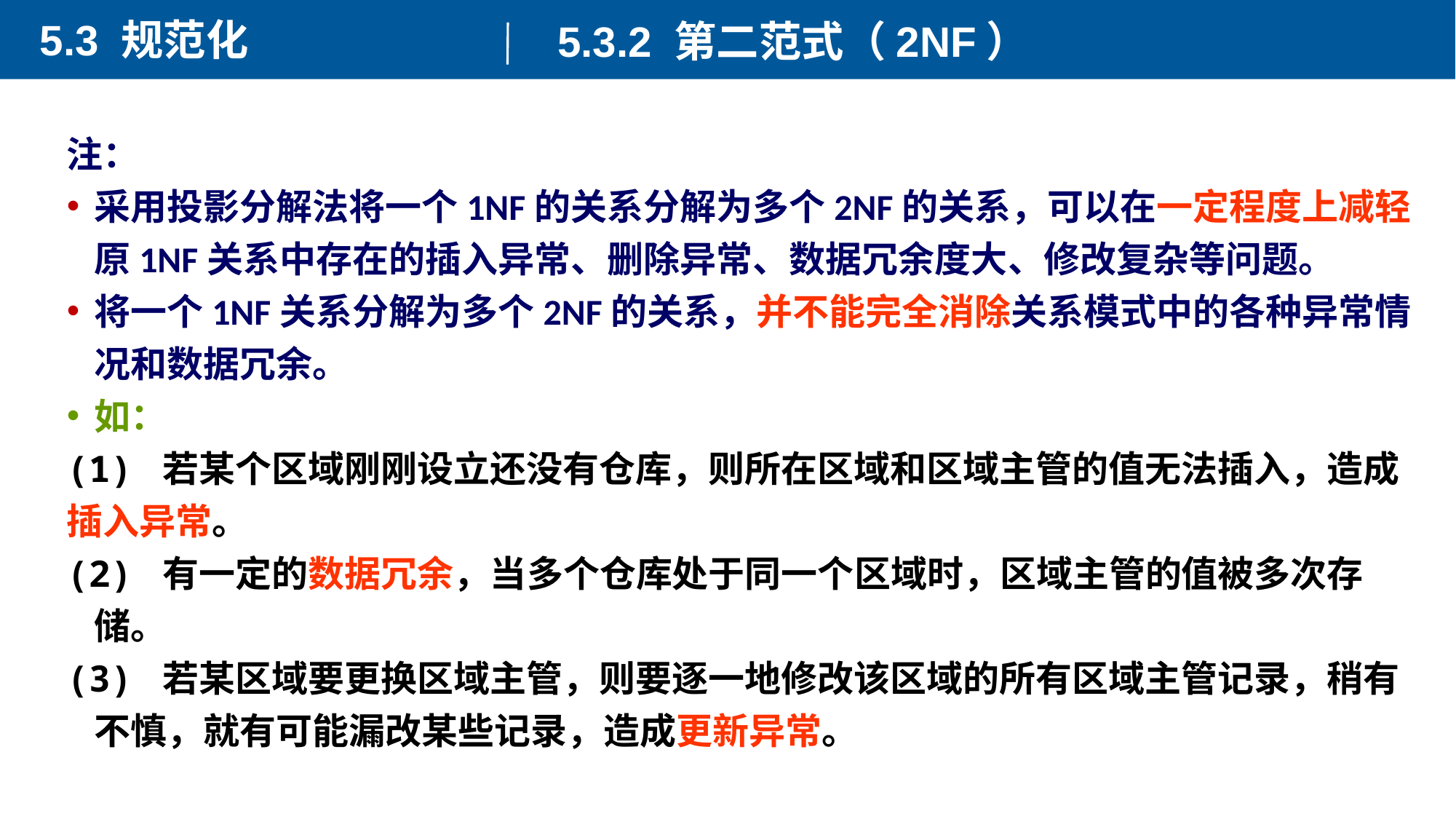

5.3 规范化
5.3.2 第二范式（2NF）
注：
采用投影分解法将一个1NF的关系分解为多个2NF的关系，可以在一定程度上减轻原1NF关系中存在的插入异常、删除异常、数据冗余度大、修改复杂等问题。
将一个1NF关系分解为多个2NF的关系，并不能完全消除关系模式中的各种异常情况和数据冗余。
如：
(1) 若某个区域刚刚设立还没有仓库，则所在区域和区域主管的值无法插入，造成插入异常。
(2) 有一定的数据冗余，当多个仓库处于同一个区域时，区域主管的值被多次存储。
(3) 若某区域要更换区域主管，则要逐一地修改该区域的所有区域主管记录，稍有不慎，就有可能漏改某些记录，造成更新异常。